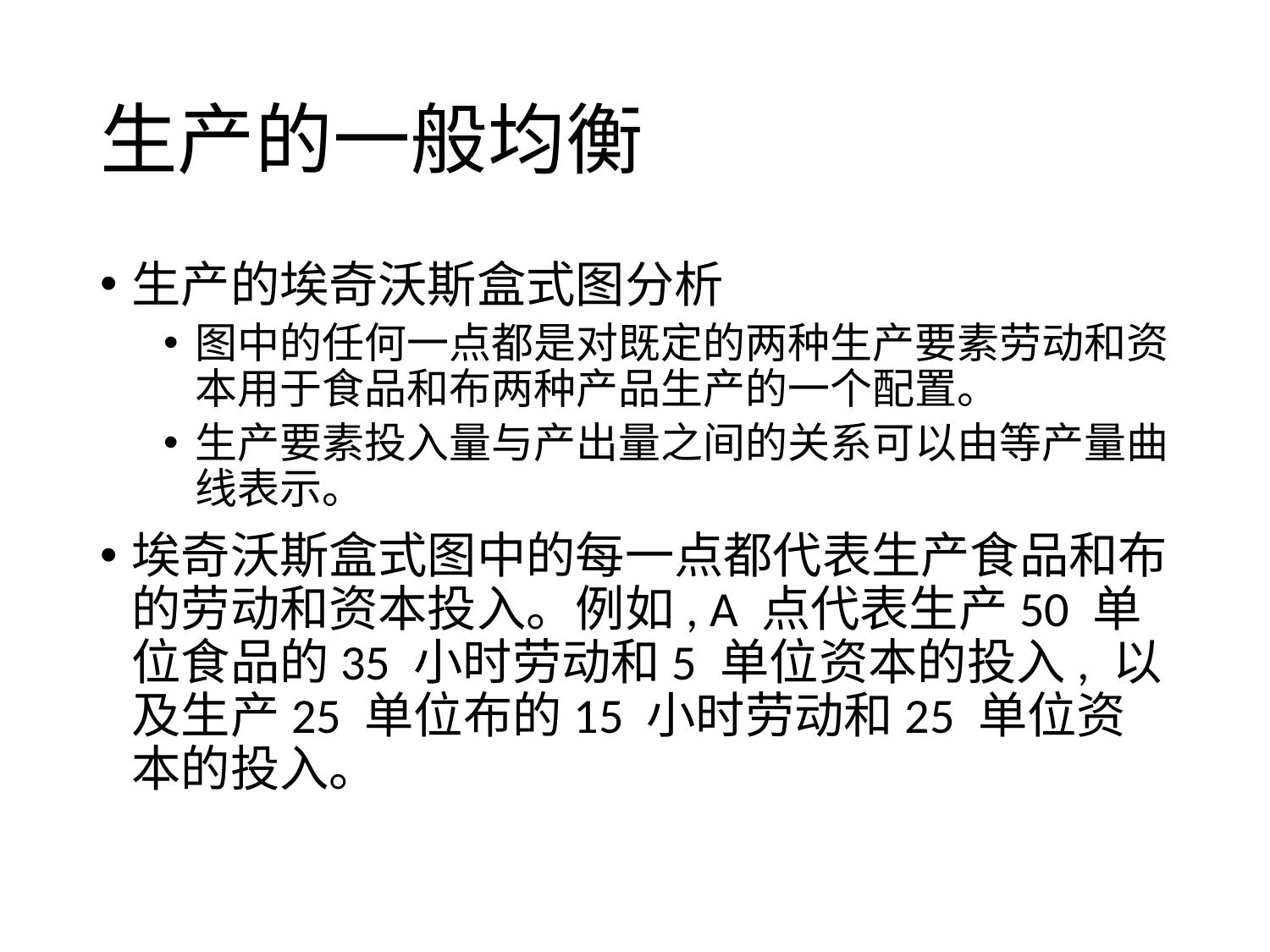

# 生产的一般均衡
生产的埃奇沃斯盒式图分析
图中的任何一点都是对既定的两种生产要素劳动和资本用于食品和布两种产品生产的一个配置。
生产要素投入量与产出量之间的关系可以由等产量曲线表示。
埃奇沃斯盒式图中的每一点都代表生产食品和布的劳动和资本投入。例如, A 点代表生产50 单位食品的35 小时劳动和5 单位资本的投入, 以及生产25 单位布的15 小时劳动和25 单位资本的投入。